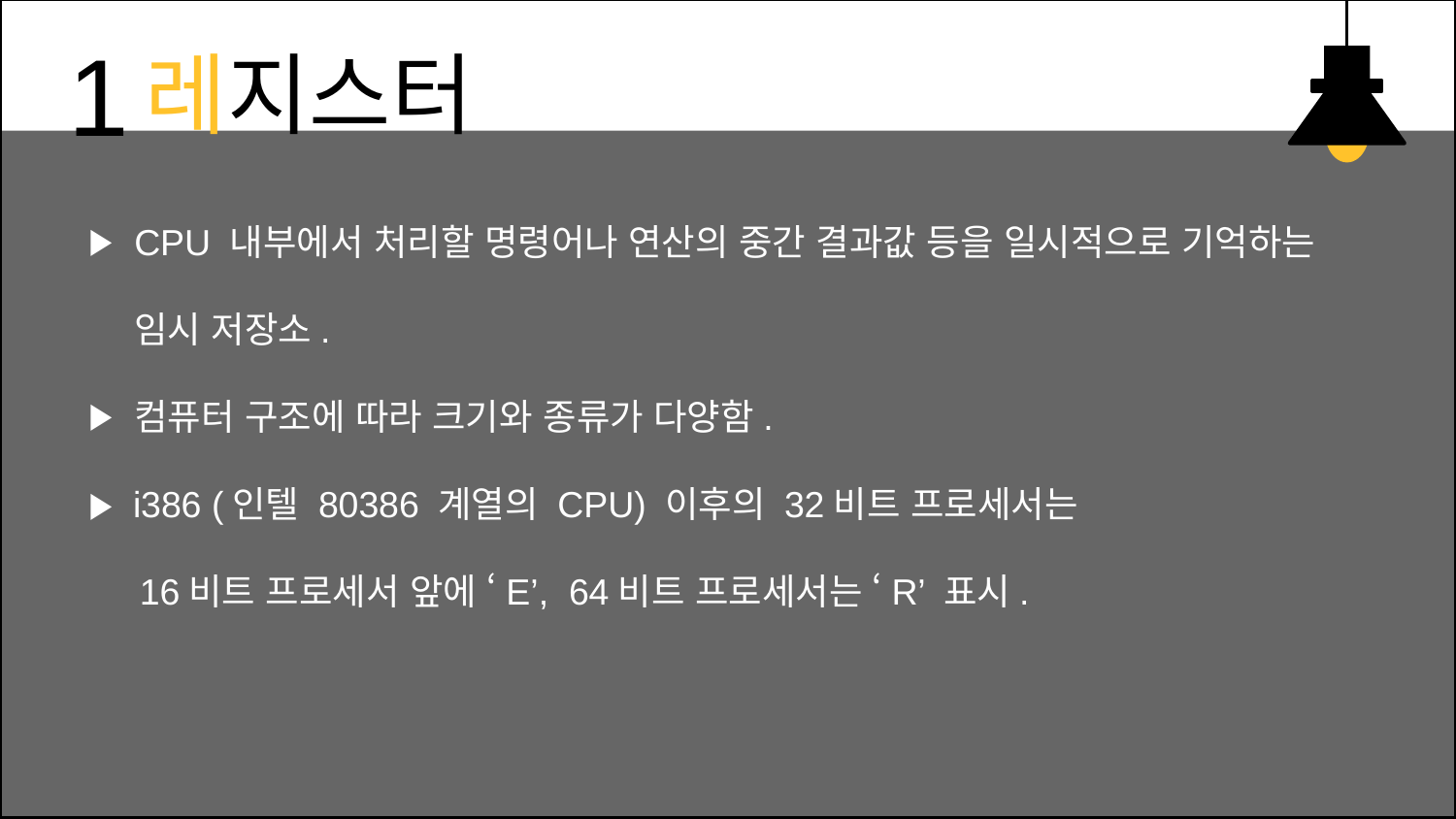

1
레지스터
CPU 내부에서 처리할 명령어나 연산의 중간 결과값 등을 일시적으로 기억하는 임시 저장소.
컴퓨터 구조에 따라 크기와 종류가 다양함.
▶  i386 (인텔 80386 계열의 CPU) 이후의 32비트 프로세서는
     16비트 프로세서 앞에 ‘E’,  64비트 프로세서는 ‘R’ 표시.